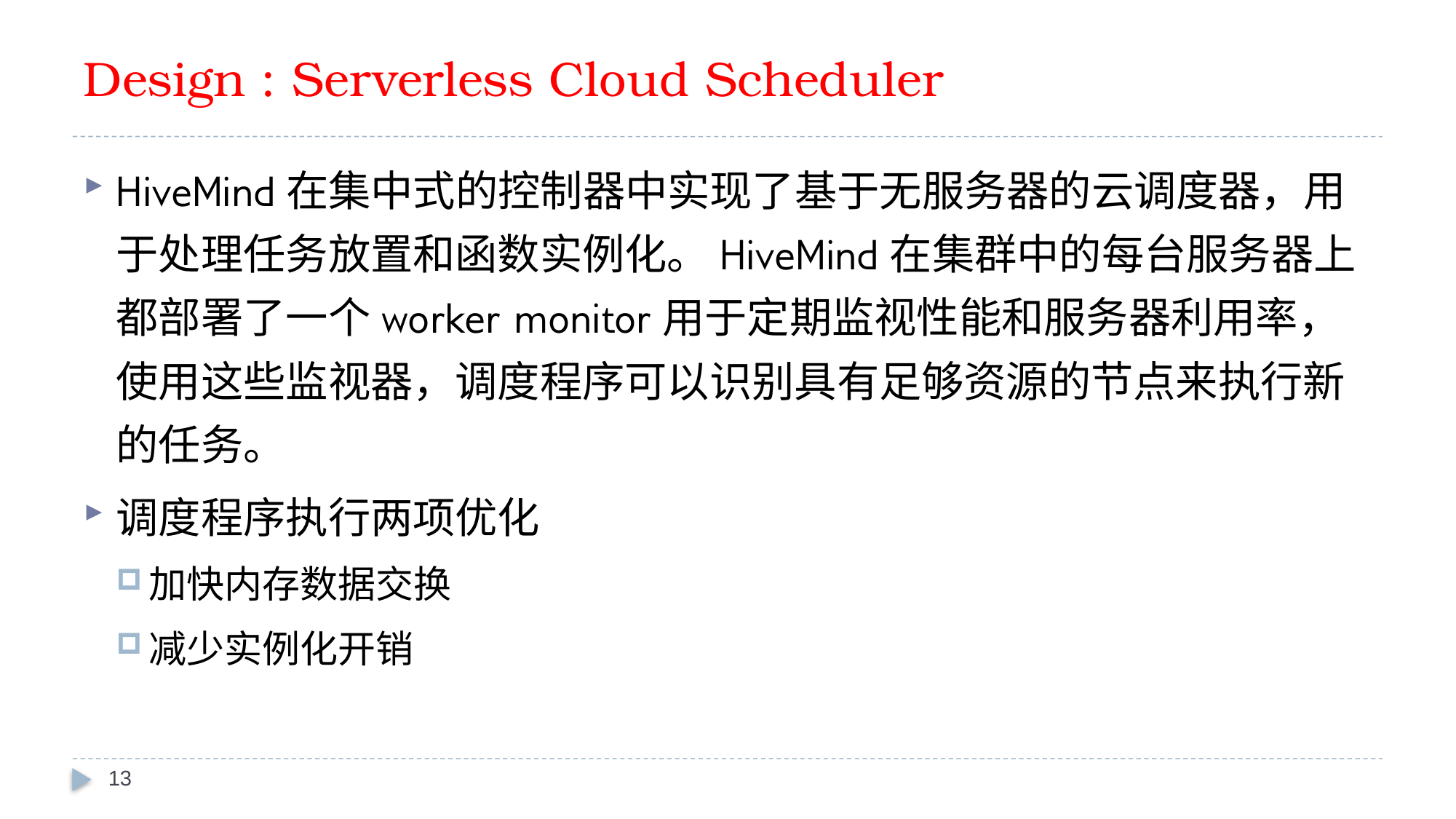

# Design : Serverless Cloud Scheduler
HiveMind在集中式的控制器中实现了基于无服务器的云调度器，用于处理任务放置和函数实例化。HiveMind在集群中的每台服务器上都部署了一个worker monitor用于定期监视性能和服务器利用率，使用这些监视器，调度程序可以识别具有足够资源的节点来执行新的任务。
调度程序执行两项优化
加快内存数据交换
减少实例化开销
13